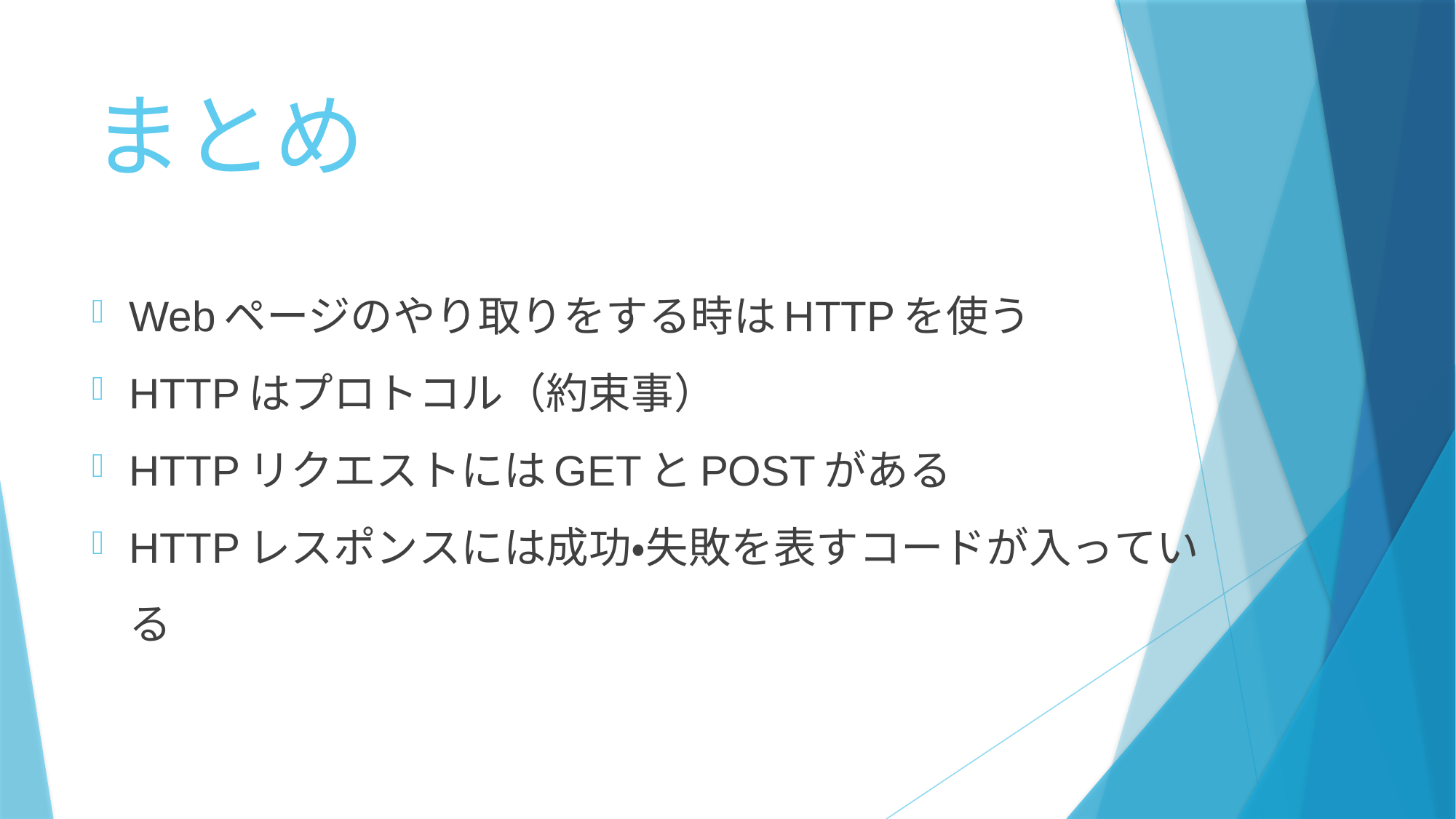

# まとめ
Webページのやり取りをする時はHTTPを使う
HTTPはプロトコル（約束事）
HTTPリクエストにはGETとPOSTがある
HTTPレスポンスには成功・失敗を表すコードが入っている